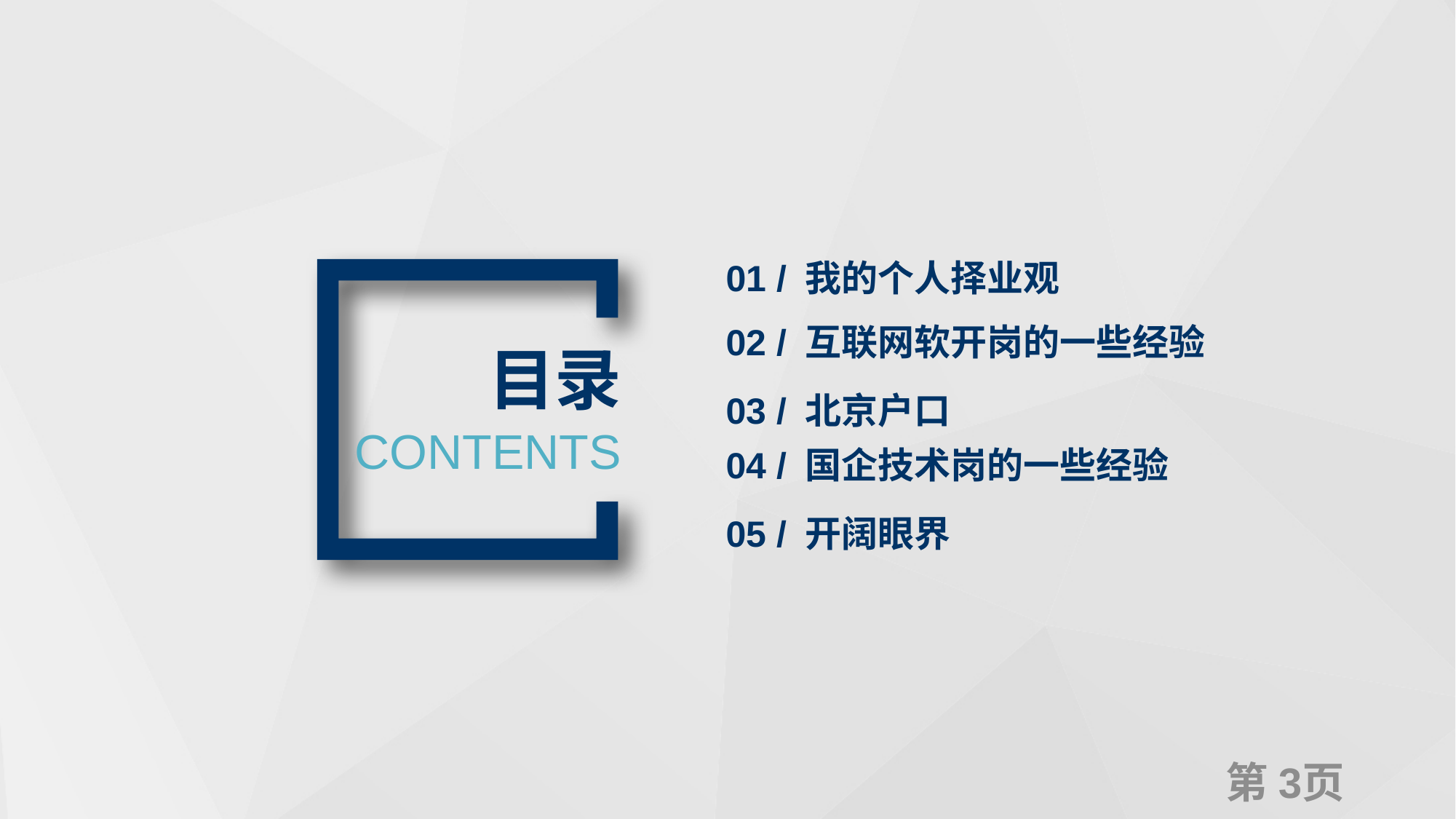

01 / 我的个人择业观

02 / 互联网软开岗的一些经验
目录
03 / 北京户口
CONTENTS
04 / 国企技术岗的一些经验
05 / 开阔眼界

第3页